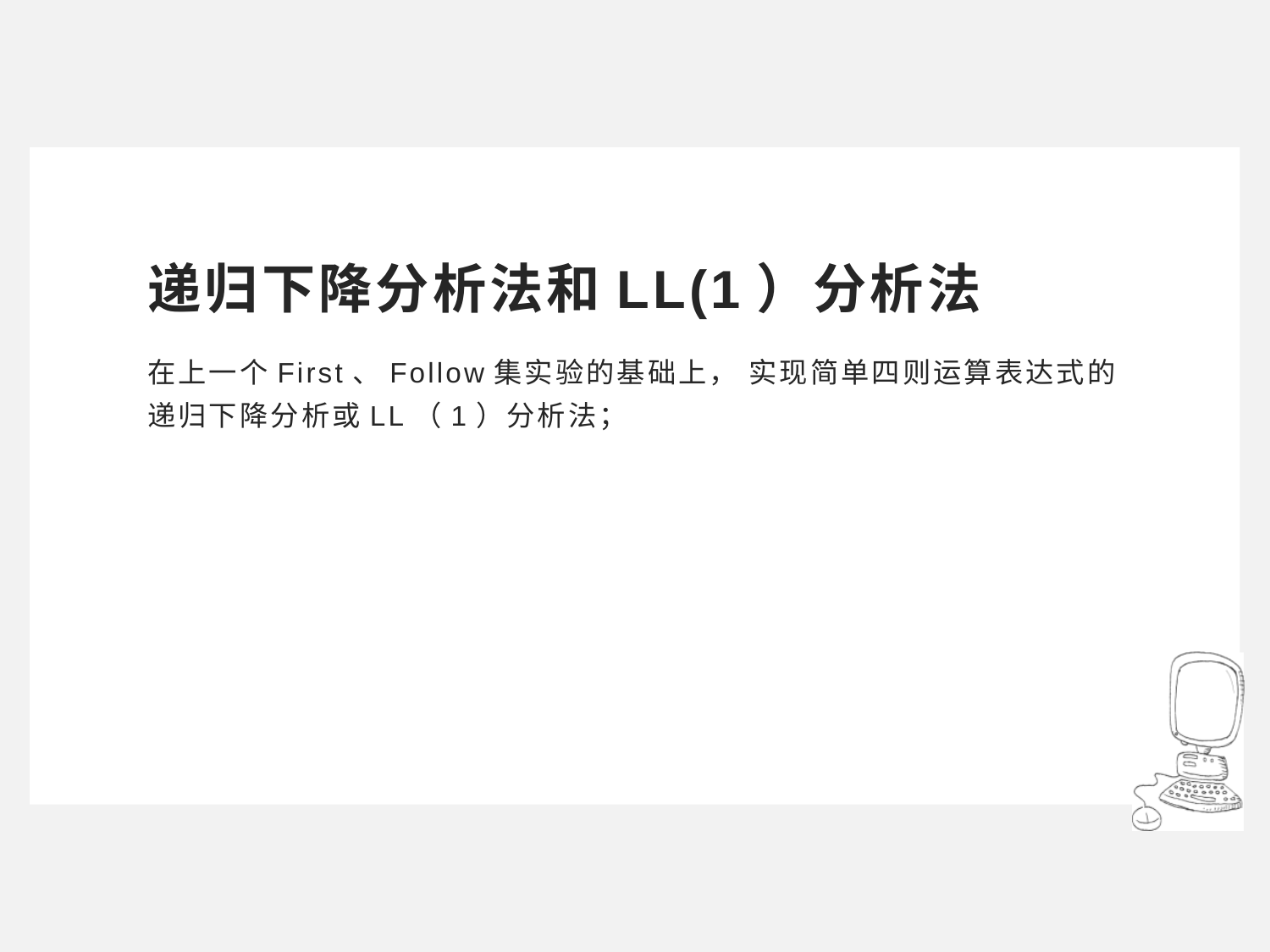

# 递归下降分析法和LL(1）分析法
在上一个First、Follow集实验的基础上， 实现简单四则运算表达式的递归下降分析或LL（1）分析法；